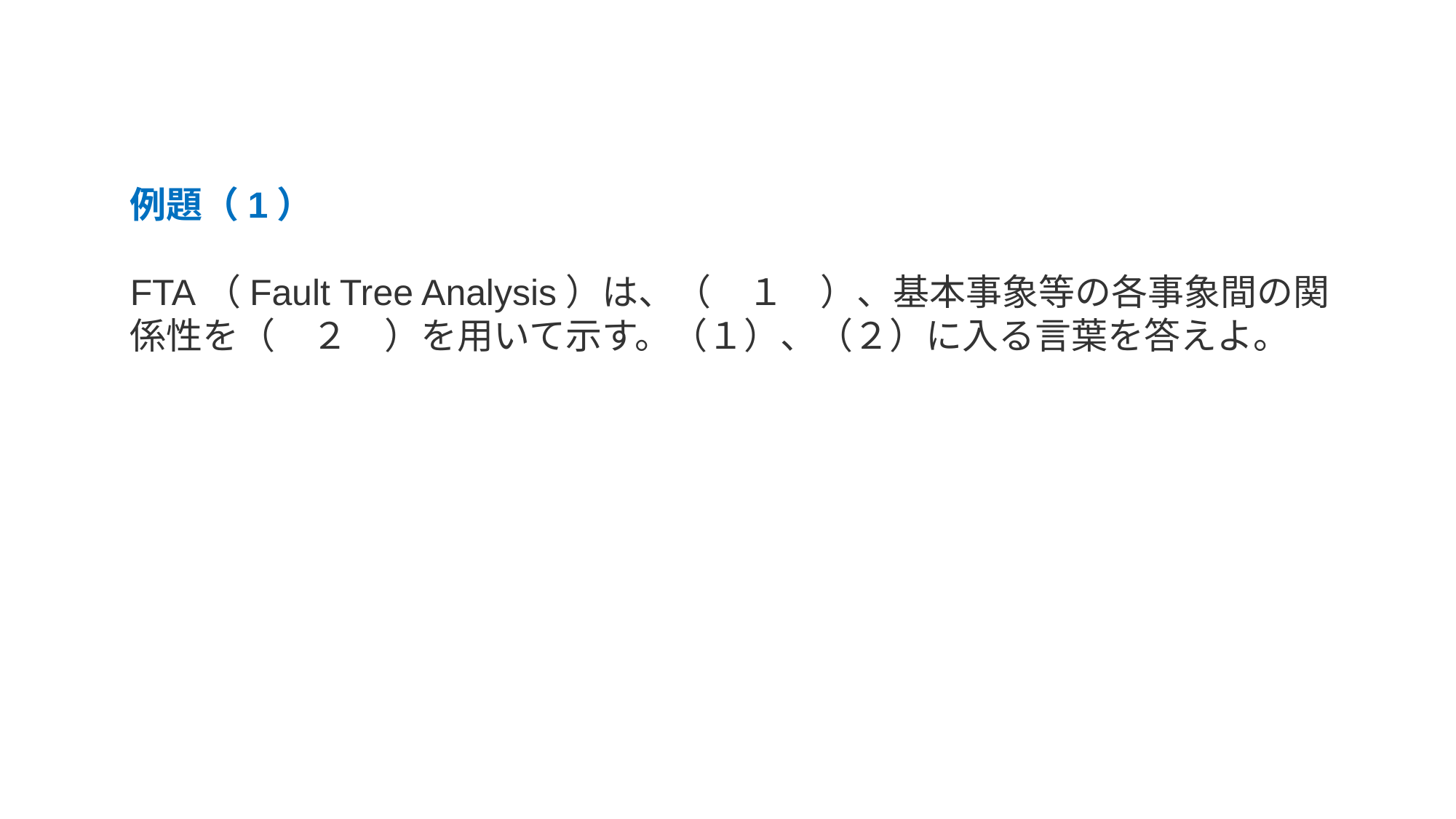

例題（1）

FTA（Fault Tree Analysis）は、（　１　）、基本事象等の各事象間の関係性を（　２　）を用いて示す。（１）、（２）に入る言葉を答えよ。